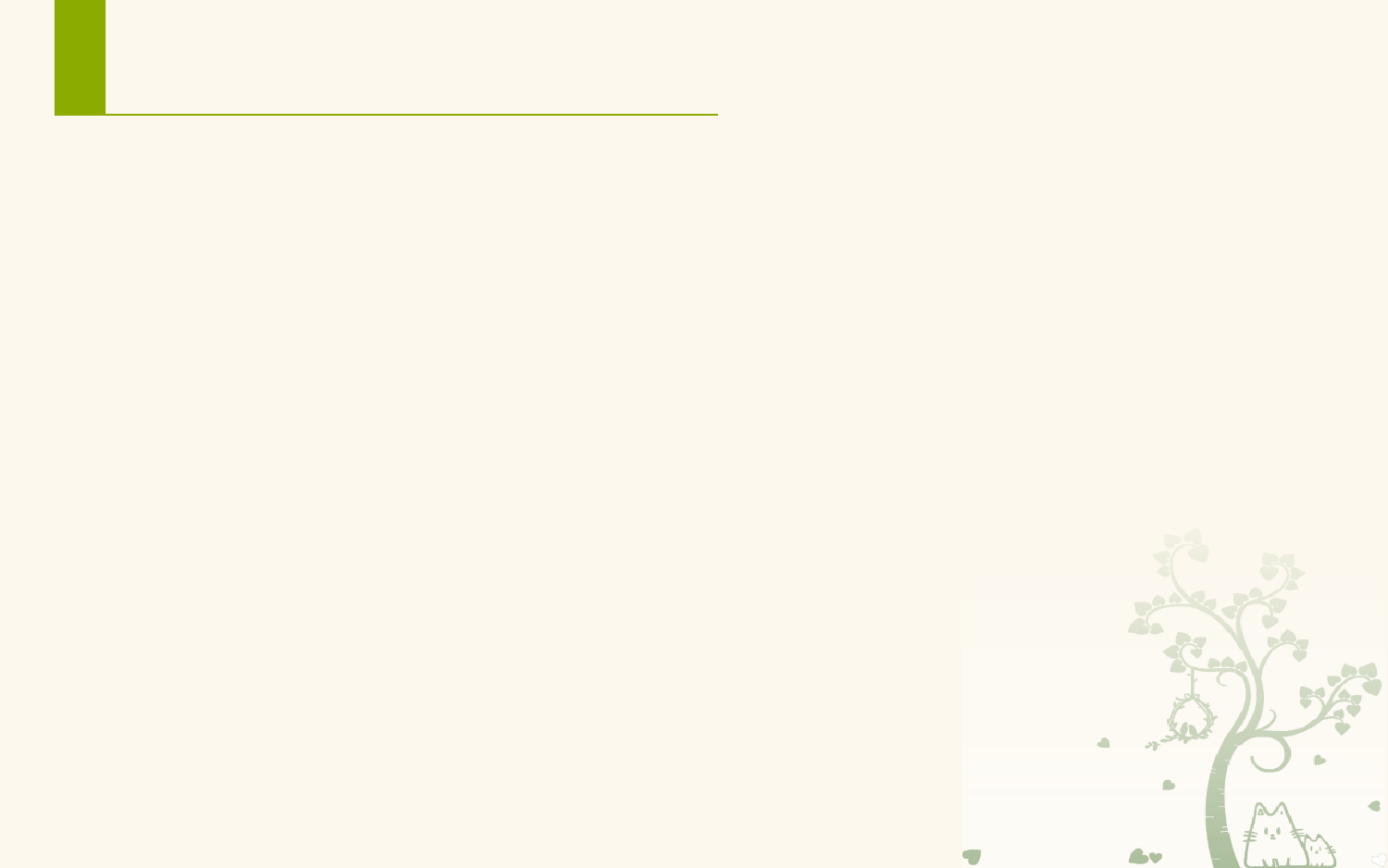

# 本章小结
常用控件的使用
Button 的 4 种事件响应处理(重点)